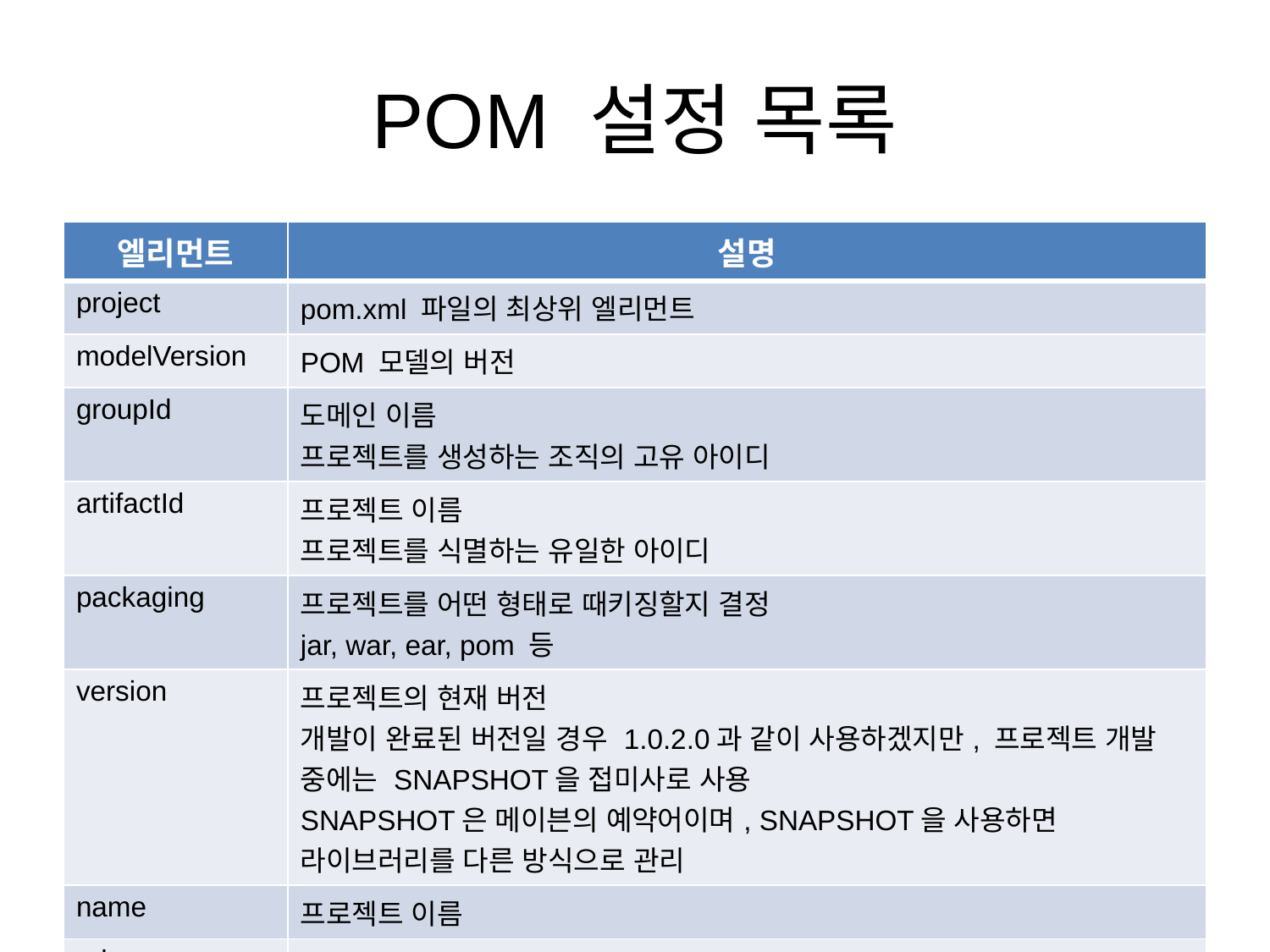

# POM 설정 목록
| 엘리먼트 | 설명 |
| --- | --- |
| project | pom.xml 파일의 최상위 엘리먼트 |
| modelVersion | POM 모델의 버전 |
| groupId | 도메인 이름 프로젝트를 생성하는 조직의 고유 아이디 |
| artifactId | 프로젝트 이름 프로젝트를 식멸하는 유일한 아이디 |
| packaging | 프로젝트를 어떤 형태로 때키징할지 결정 jar, war, ear, pom 등 |
| version | 프로젝트의 현재 버전 개발이 완료된 버전일 경우 1.0.2.0과 같이 사용하겠지만, 프로젝트 개발 중에는 SNAPSHOT을 접미사로 사용 SNAPSHOT은 메이븐의 예약어이며, SNAPSHOT을 사용하면 라이브러리를 다른 방식으로 관리 |
| name | 프로젝트 이름 |
| url | 프로젝트 사이트 URL |
| dependencies | <dependencies/> 엘리먼트와 하위 엘리먼트인 <dependency/>는 프로젝트와 의존 관계에 있는 라이브러리를 관리 |